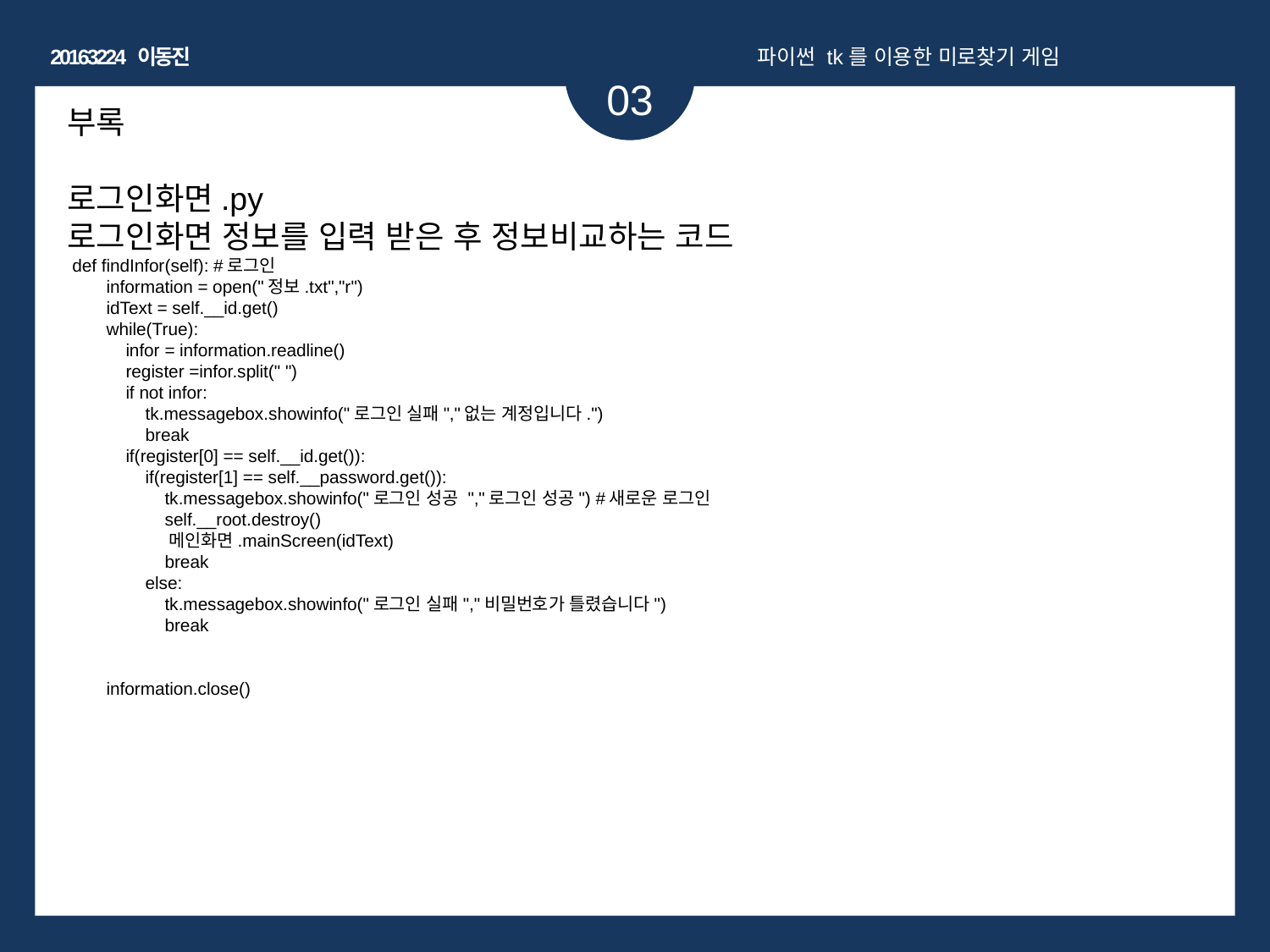

20163224 이동진
파이썬 tk를 이용한 미로찾기 게임
03

부록

로그인화면.py
로그인화면 정보를 입력 받은 후 정보비교하는 코드
 def findInfor(self): #로그인
        information = open("정보.txt","r")
        idText = self.__id.get()
        while(True):
            infor = information.readline()
            register =infor.split(" ")
            if not infor:
                tk.messagebox.showinfo("로그인 실패","없는 계정입니다.")
                break
            if(register[0] == self.__id.get()):
                if(register[1] == self.__password.get()):
                    tk.messagebox.showinfo("로그인 성공 ","로그인 성공") #새로운 로그인
                    self.__root.destroy()
                    메인화면.mainScreen(idText)
                    break
                else:
                    tk.messagebox.showinfo("로그인 실패","비밀번호가 틀렸습니다")
                    break

        information.close()